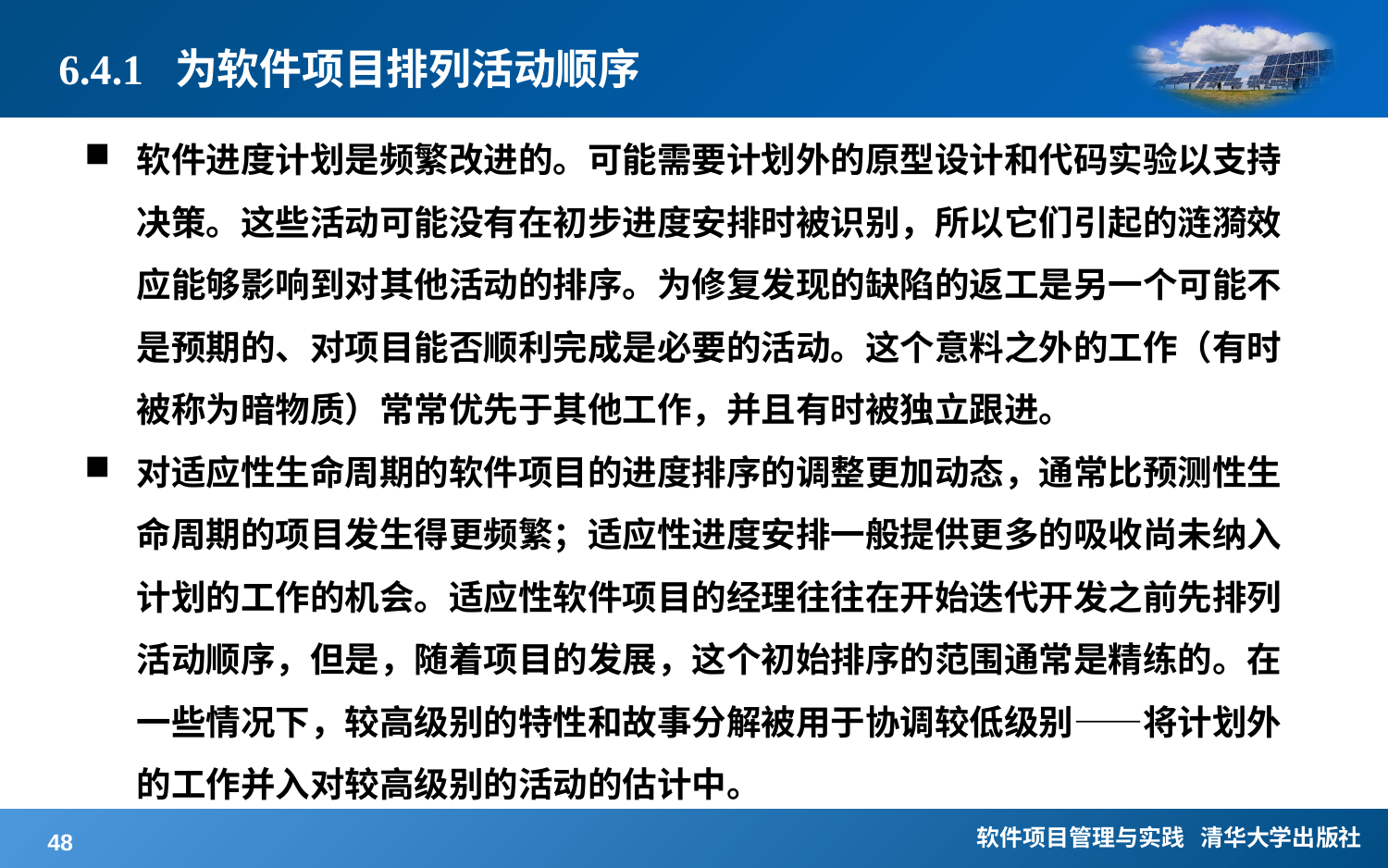

# 6.4.1  为软件项目排列活动顺序
软件进度计划是频繁改进的。可能需要计划外的原型设计和代码实验以支持决策。这些活动可能没有在初步进度安排时被识别，所以它们引起的涟漪效应能够影响到对其他活动的排序。为修复发现的缺陷的返工是另一个可能不是预期的、对项目能否顺利完成是必要的活动。这个意料之外的工作（有时被称为暗物质）常常优先于其他工作，并且有时被独立跟进。
对适应性生命周期的软件项目的进度排序的调整更加动态，通常比预测性生命周期的项目发生得更频繁；适应性进度安排一般提供更多的吸收尚未纳入计划的工作的机会。适应性软件项目的经理往往在开始迭代开发之前先排列活动顺序，但是，随着项目的发展，这个初始排序的范围通常是精练的。在一些情况下，较高级别的特性和故事分解被用于协调较低级别――将计划外的工作并入对较高级别的活动的估计中。